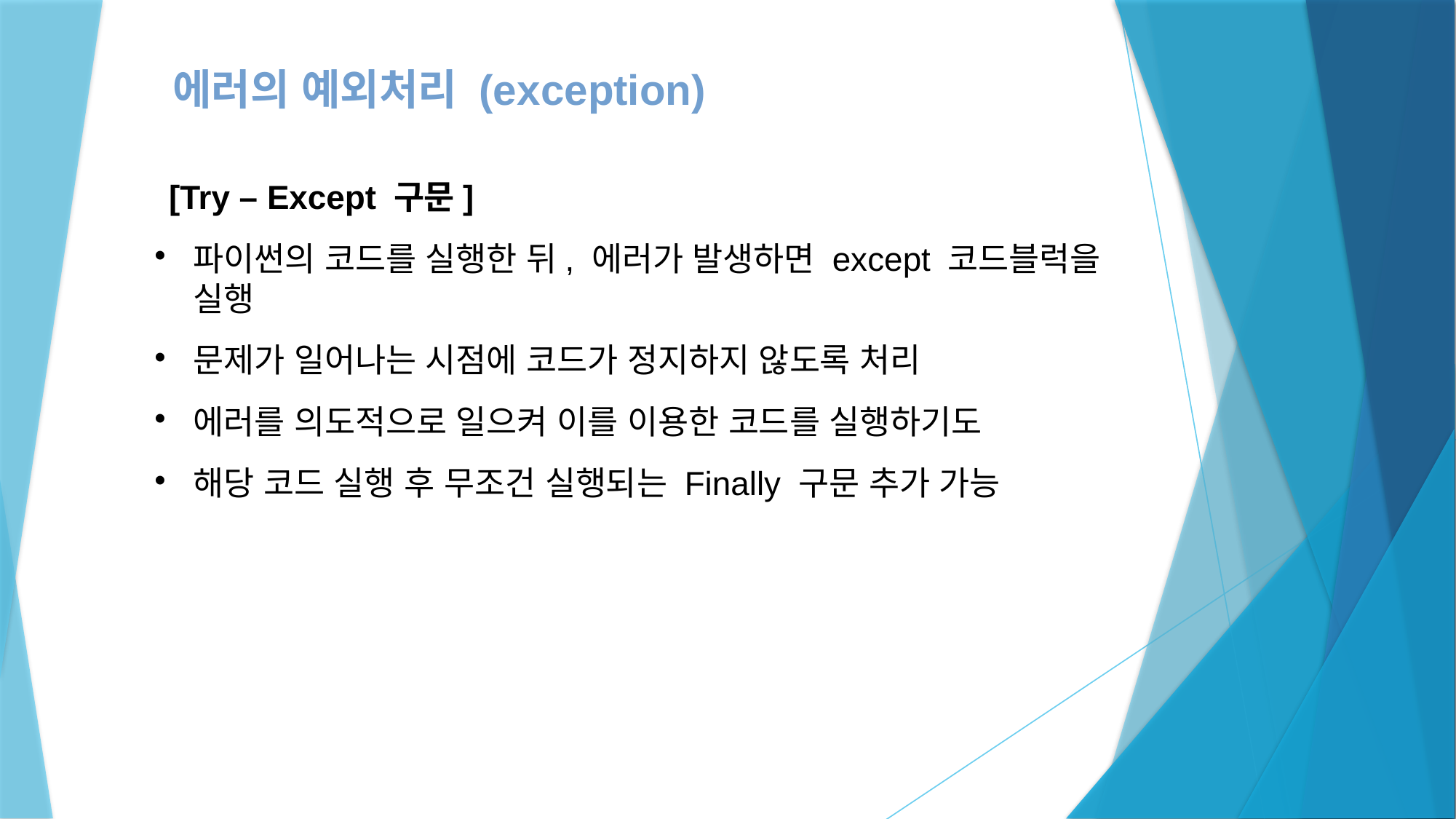

에러의 예외처리 (exception)
# [Try – Except 구문]
파이썬의 코드를 실행한 뒤, 에러가 발생하면 except 코드블럭을 실행
문제가 일어나는 시점에 코드가 정지하지 않도록 처리
에러를 의도적으로 일으켜 이를 이용한 코드를 실행하기도
해당 코드 실행 후 무조건 실행되는 Finally 구문 추가 가능